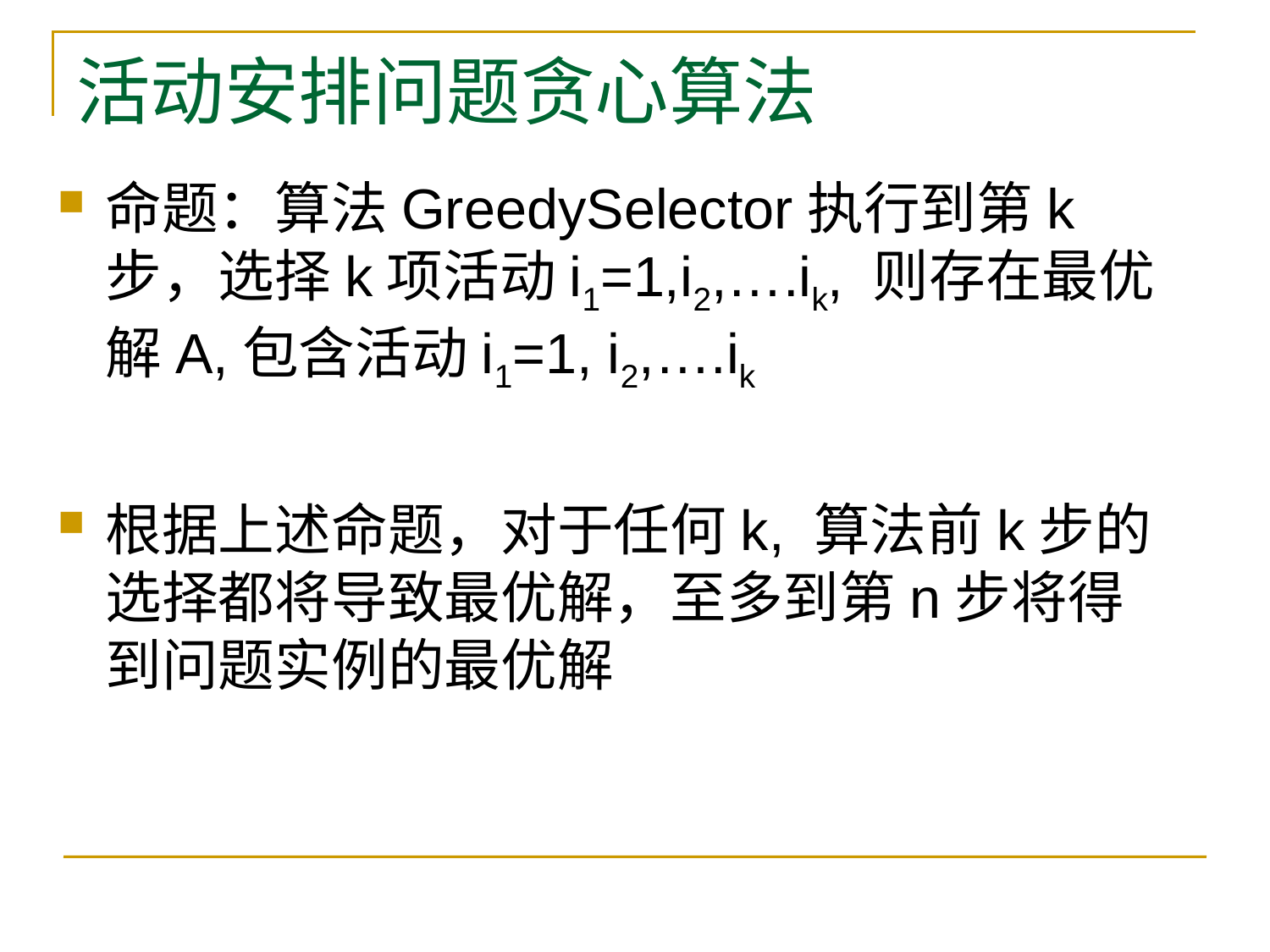

# 活动安排问题贪心算法
命题：算法GreedySelector执行到第k步，选择k项活动i1=1,i2,….ik, 则存在最优解A,包含活动i1=1, i2,….ik

根据上述命题，对于任何k, 算法前k步的选择都将导致最优解，至多到第n步将得到问题实例的最优解
12